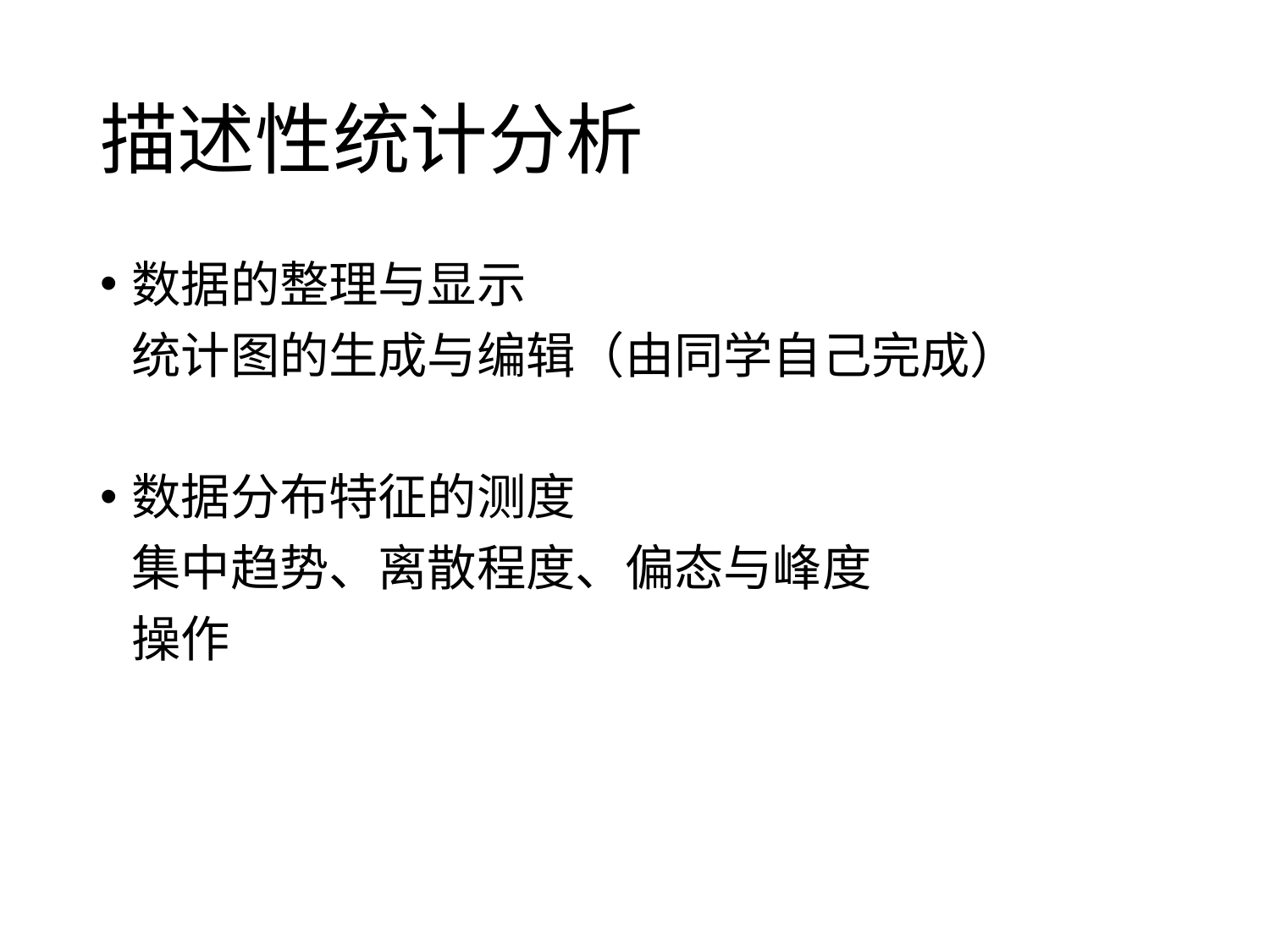

# 描述性统计分析
数据的整理与显示
	统计图的生成与编辑（由同学自己完成）

数据分布特征的测度
	集中趋势、离散程度、偏态与峰度
	操作